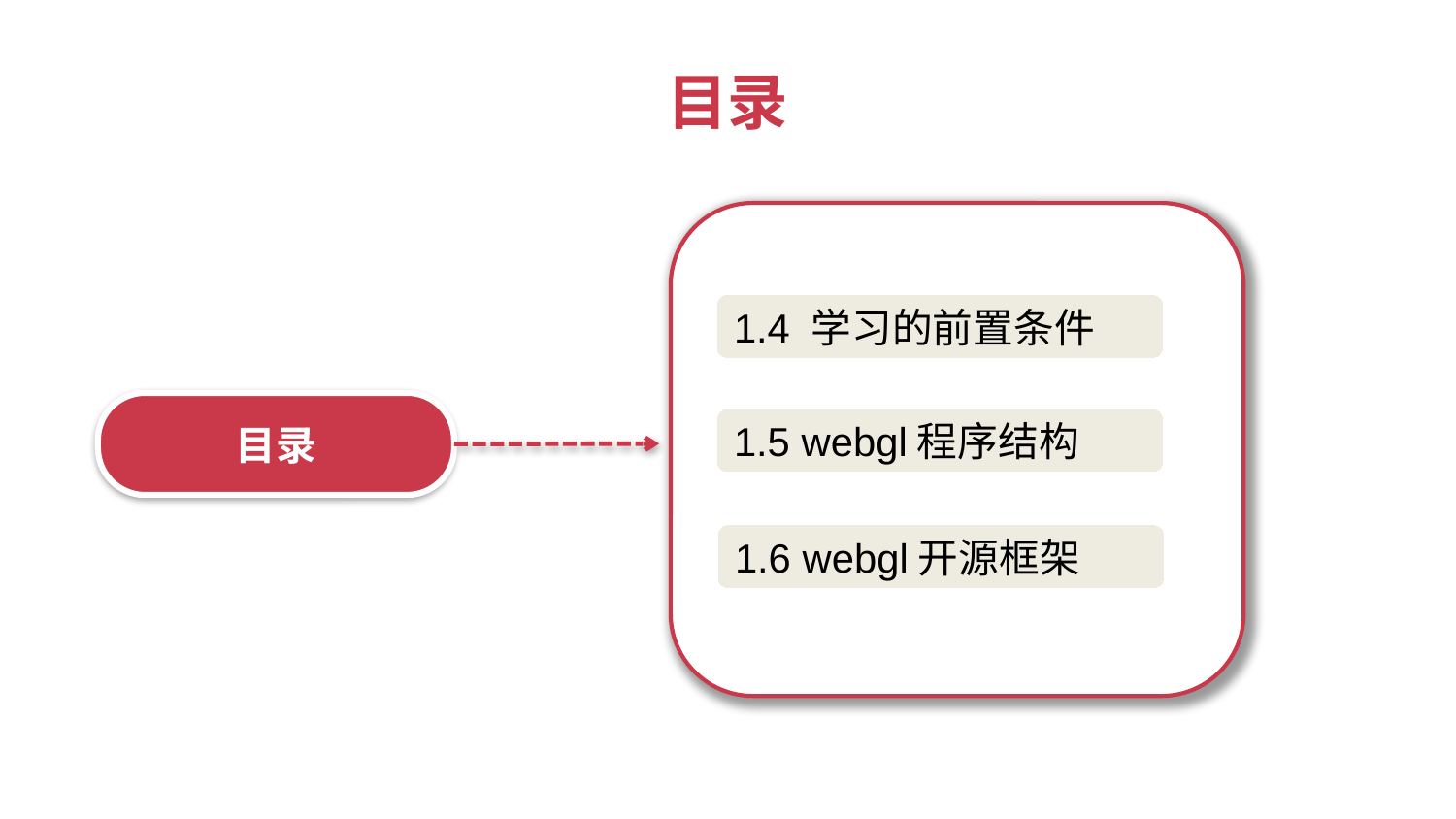

目录

1.4 学习的前置条件
目录
1.5 webgl程序结构
1.6 webgl开源框架